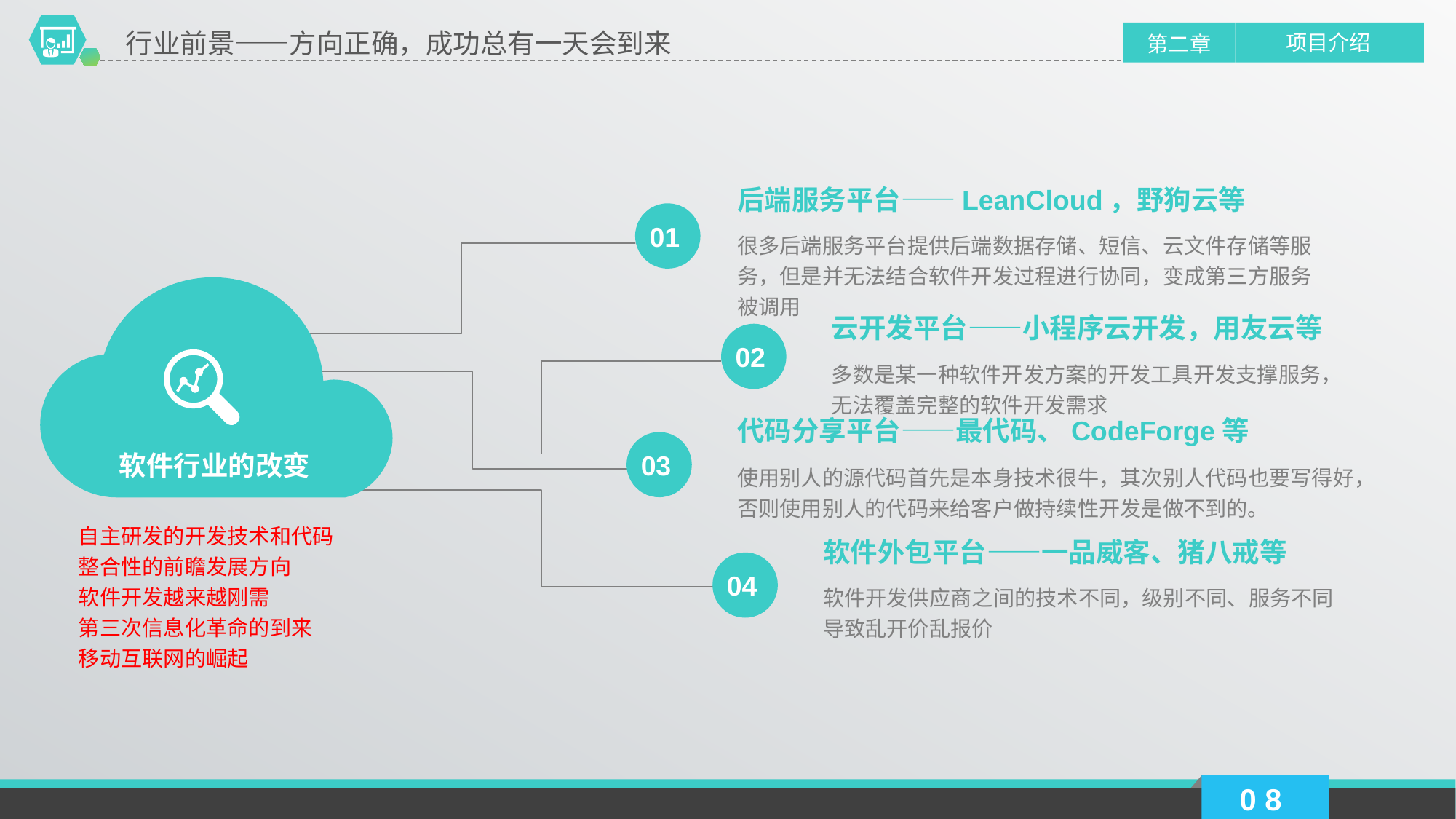

行业前景——方向正确，成功总有一天会到来
项目介绍
第二章

后端服务平台——LeanCloud，野狗云等

01
很多后端服务平台提供后端数据存储、短信、云文件存储等服务，但是并无法结合软件开发过程进行协同，变成第三方服务被调用

云开发平台——小程序云开发，用友云等

02

多数是某一种软件开发方案的开发工具开发支撑服务，无法覆盖完整的软件开发需求
代码分享平台——最代码、CodeForge等

软件行业的改变
03
使用别人的源代码首先是本身技术很牛，其次别人代码也要写得好，否则使用别人的代码来给客户做持续性开发是做不到的。
自主研发的开发技术和代码
整合性的前瞻发展方向
软件开发越来越刚需
第三次信息化革命的到来
移动互联网的崛起
软件外包平台——一品威客、猪八戒等

04
软件开发供应商之间的技术不同，级别不同、服务不同导致乱开价乱报价

0 8

延时符